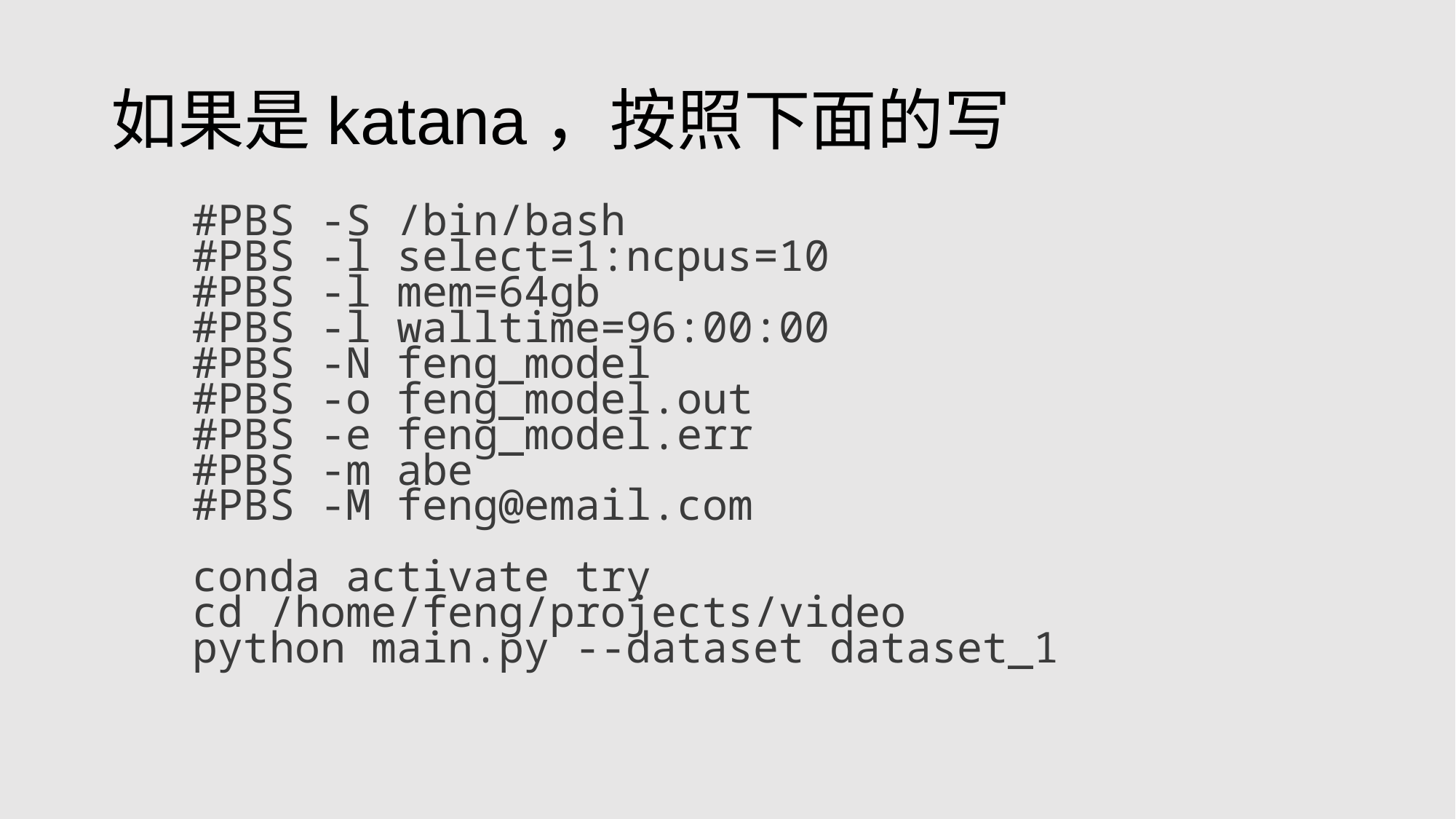

# 如果是katana，按照下面的写
#PBS -S /bin/bash
#PBS -l select=1:ncpus=10
#PBS -l mem=64gb
#PBS -l walltime=96:00:00
#PBS -N feng_model
#PBS -o feng_model.out
#PBS -e feng_model.err
#PBS -m abe
#PBS -M feng@email.com

conda activate try
cd /home/feng/projects/video
python main.py --dataset dataset_1